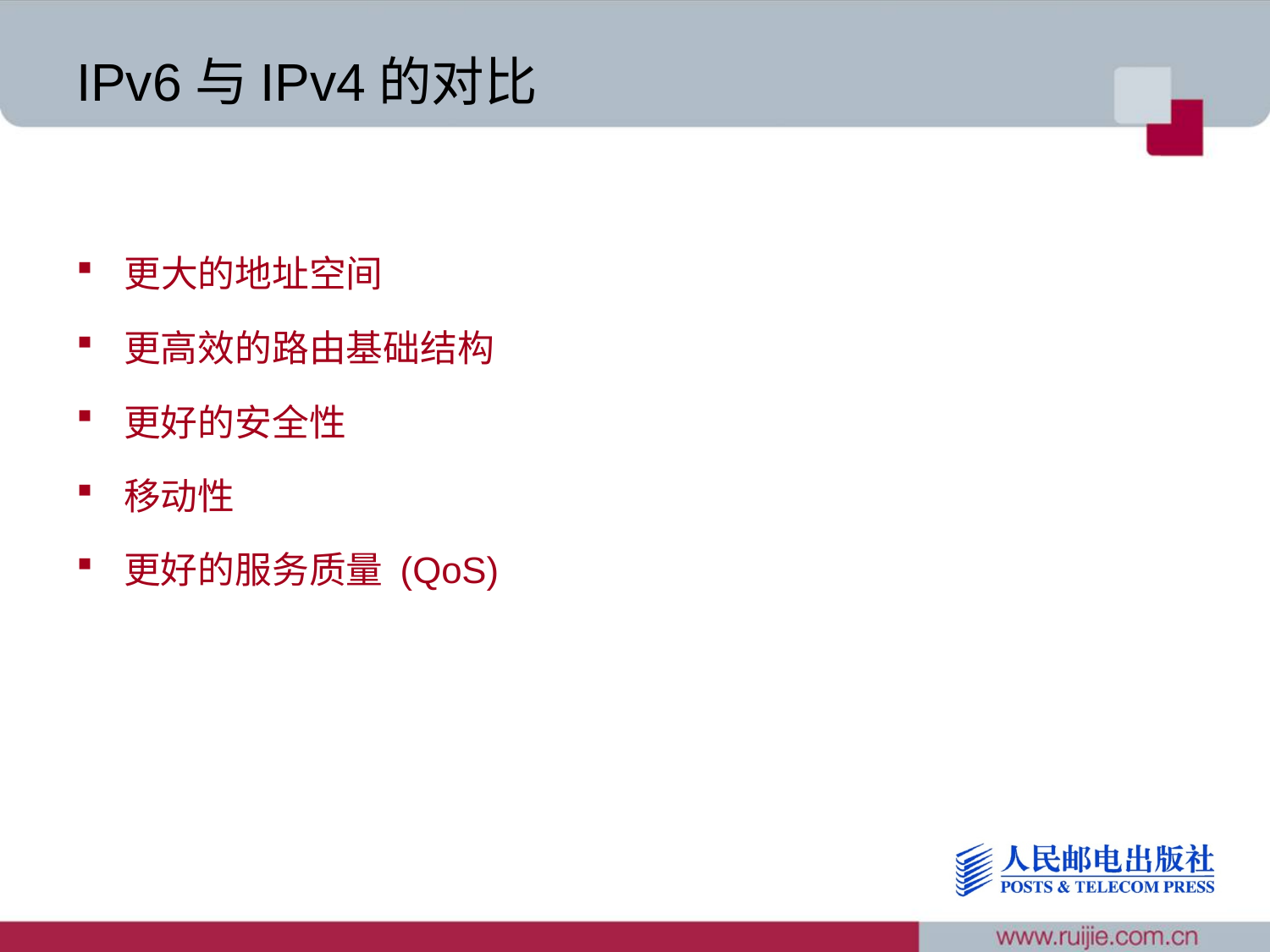

# IPv6与IPv4的对比
更大的地址空间
更高效的路由基础结构
更好的安全性
移动性
更好的服务质量 (QoS)